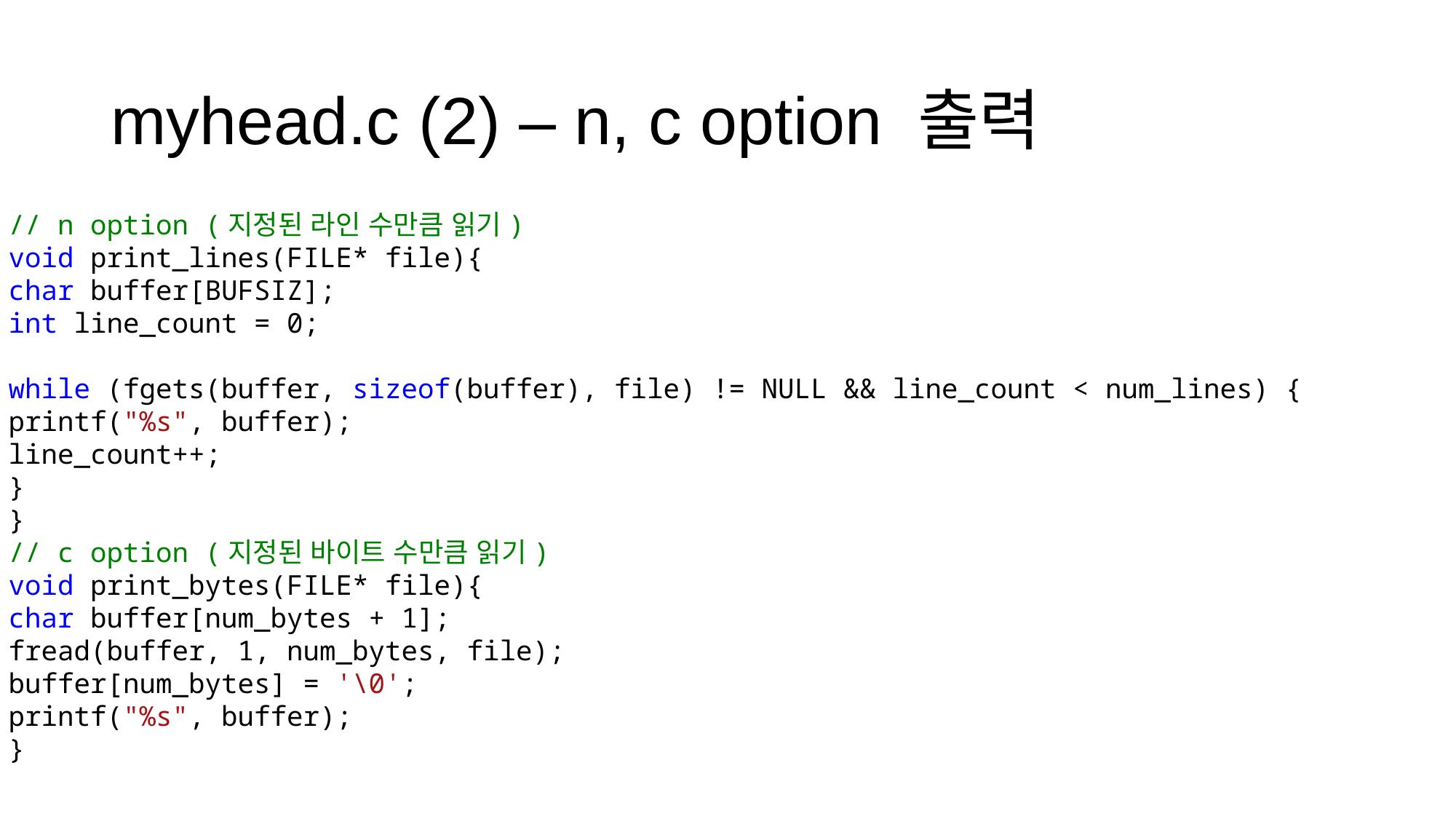

# myhead.c (2) – n, c option 출력
// n option (지정된 라인 수만큼 읽기)
void print_lines(FILE* file){
char buffer[BUFSIZ];
int line_count = 0;

while (fgets(buffer, sizeof(buffer), file) != NULL && line_count < num_lines) {
printf("%s", buffer);
line_count++;
}
}
// c option (지정된 바이트 수만큼 읽기)
void print_bytes(FILE* file){
char buffer[num_bytes + 1];
fread(buffer, 1, num_bytes, file);
buffer[num_bytes] = '\0';
printf("%s", buffer);
}